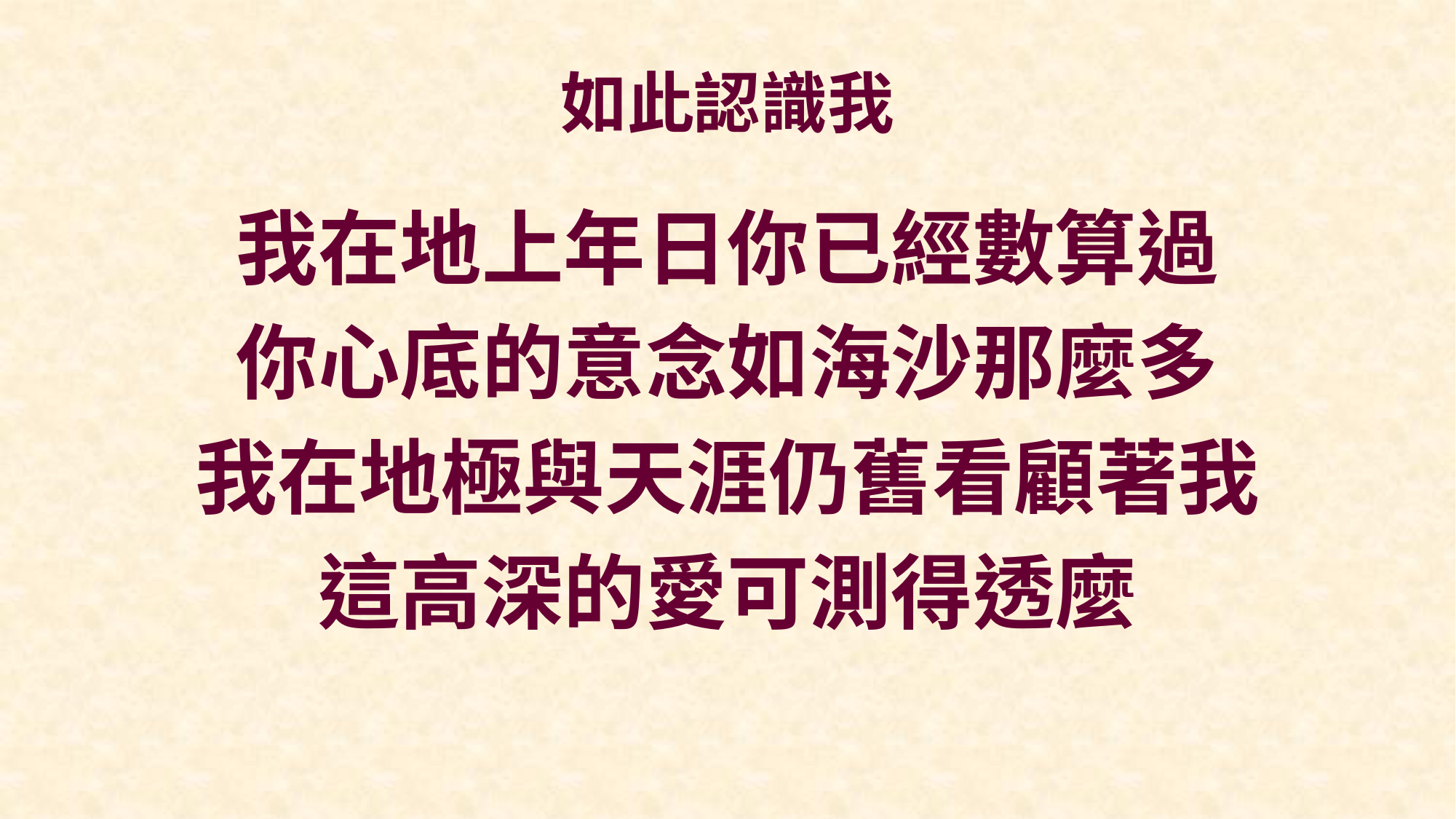

# 如此認識我
我在地上年日你已經數算過
你心底的意念如海沙那麼多
我在地極與天涯仍舊看顧著我
這高深的愛可測得透麼